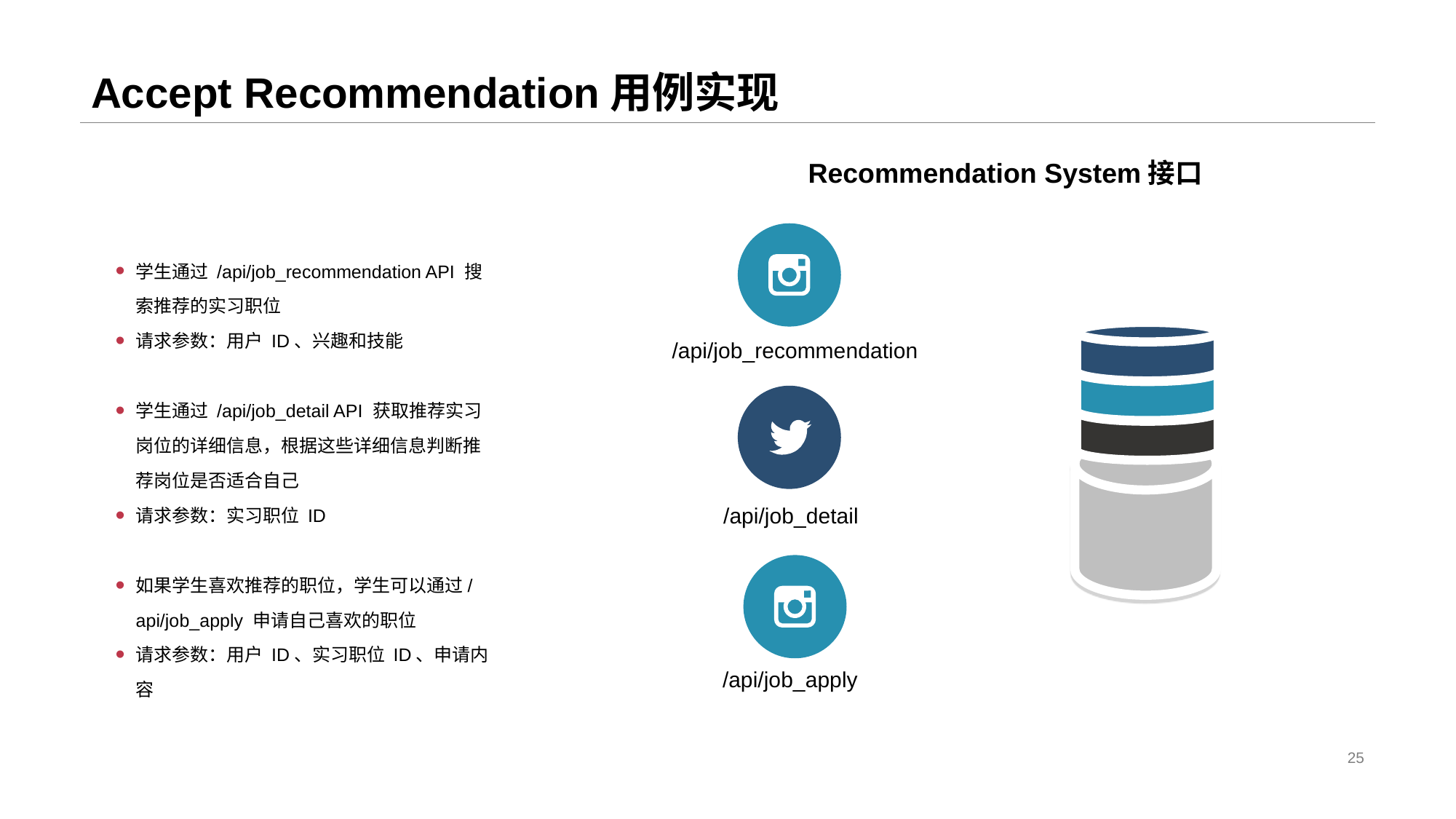

# Accept Recommendation用例实现
Recommendation System接口

/api/job_recommendation

/api/job_detail

学生通过 /api/job_recommendation API 搜索推荐的实习职位
请求参数：用户 ID、兴趣和技能

学生通过 /api/job_detail API 获取推荐实习岗位的详细信息，根据这些详细信息判断推荐岗位是否适合自己
请求参数：实习职位 ID

如果学生喜欢推荐的职位，学生可以通过/api/job_apply 申请自己喜欢的职位
请求参数：用户 ID、实习职位 ID、申请内容

/api/job_apply
25